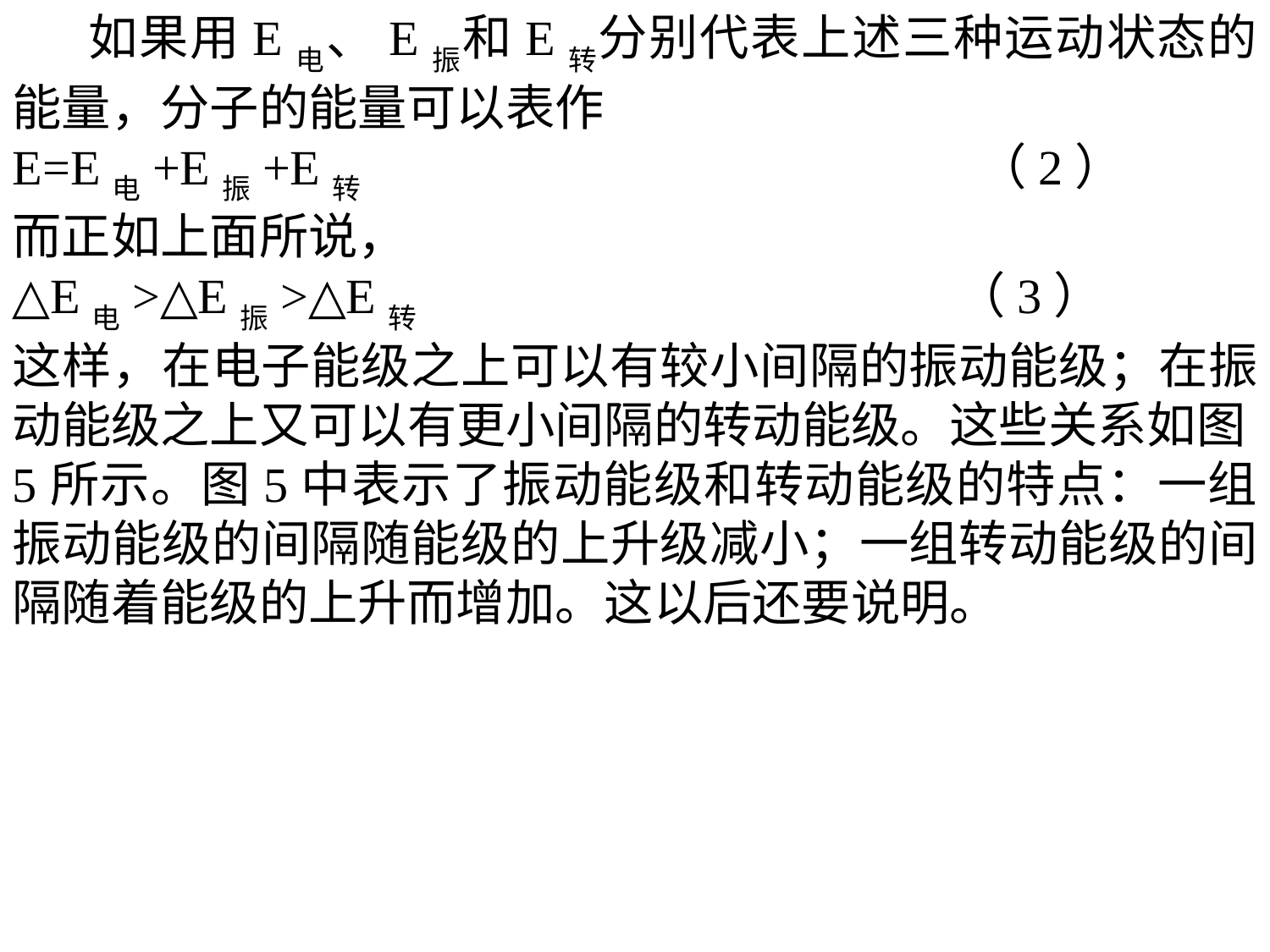

如果用E电、E振和E转分别代表上述三种运动状态的能量，分子的能量可以表作
E=E电+E振+E转                                                        （2）
而正如上面所说，
△E电>△E振>△E转                                                 （3）
这样，在电子能级之上可以有较小间隔的振动能级；在振动能级之上又可以有更小间隔的转动能级。这些关系如图5所示。图5中表示了振动能级和转动能级的特点：一组振动能级的间隔随能级的上升级减小；一组转动能级的间隔随着能级的上升而增加。这以后还要说明。